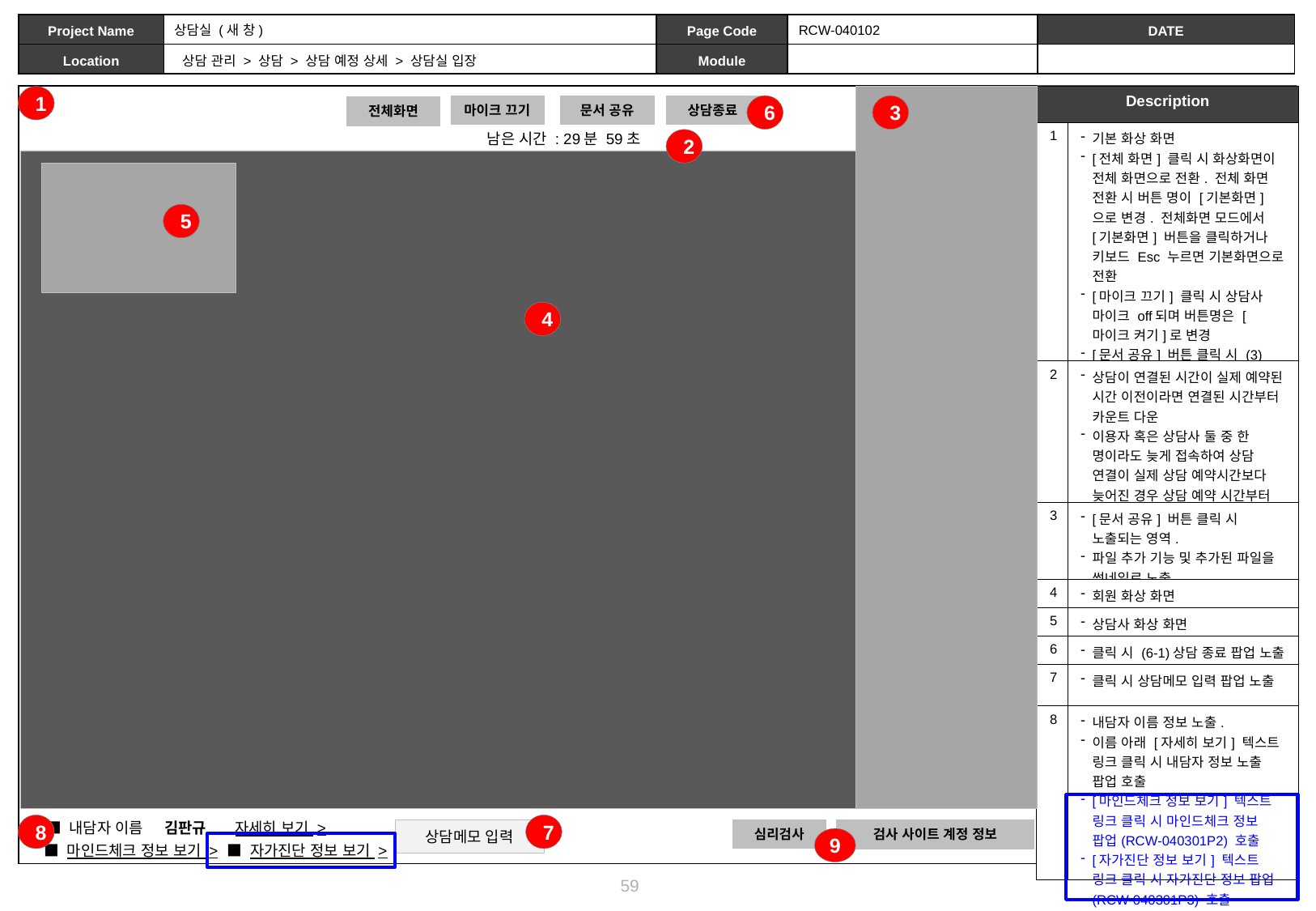

상담실 (새 창)
RCW-040102
상담 관리 > 상담 > 상담 예정 상세 > 상담실 입장
1

| Description |  |
| --- | --- |
| 1 | 기본 화상 화면 [전체 화면] 클릭 시 화상화면이 전체 화면으로 전환. 전체 화면 전환 시 버튼 명이 [기본화면]으로 변경. 전체화면 모드에서 [기본화면] 버튼을 클릭하거나 키보드 Esc 누르면 기본화면으로 전환 [마이크 끄기] 클릭 시 상담사 마이크 off되며 버튼명은 [마이크 켜기]로 변경 [문서 공유] 버튼 클릭 시 (3)영역 노출되며 공유할 문서 불러오는 기능 노출 |
| 2 | 상담이 연결된 시간이 실제 예약된 시간 이전이라면 연결된 시간부터 카운트 다운 이용자 혹은 상담사 둘 중 한 명이라도 늦게 접속하여 상담 연결이 실제 상담 예약시간보다 늦어진 경우 상담 예약 시간부터 카운트 다운하여 노출 |
| 3 | [문서 공유] 버튼 클릭 시 노출되는 영역. 파일 추가 기능 및 추가된 파일을 썸네일로 노출 |
| 4 | 회원 화상 화면 |
| 5 | 상담사 화상 화면 |
| 6 | 클릭 시 (6-1)상담 종료 팝업 노출 |
| 7 | 클릭 시 상담메모 입력 팝업 노출 |
| 8 | 내담자 이름 정보 노출. 이름 아래 [자세히 보기] 텍스트 링크 클릭 시 내담자 정보 노출 팝업 호출 [마인드체크 정보 보기] 텍스트 링크 클릭 시 마인드체크 정보 팝업(RCW-040301P2) 호출 [자가진단 정보 보기] 텍스트 링크 클릭 시 자가진단 정보 팝업(RCW-040301P3) 호출 |
마이크 끄기
문서 공유
상담종료
6
3
전체화면
남은 시간 : 29분 59초
2

5
4
10

자세히 보기 >
■ 내담자 이름     김판규
8
7
상담메모 입력
심리검사
검사 사이트 계정 정보
■ 마인드체크 정보 보기 >
■ 자가진단 정보 보기 >
9

59